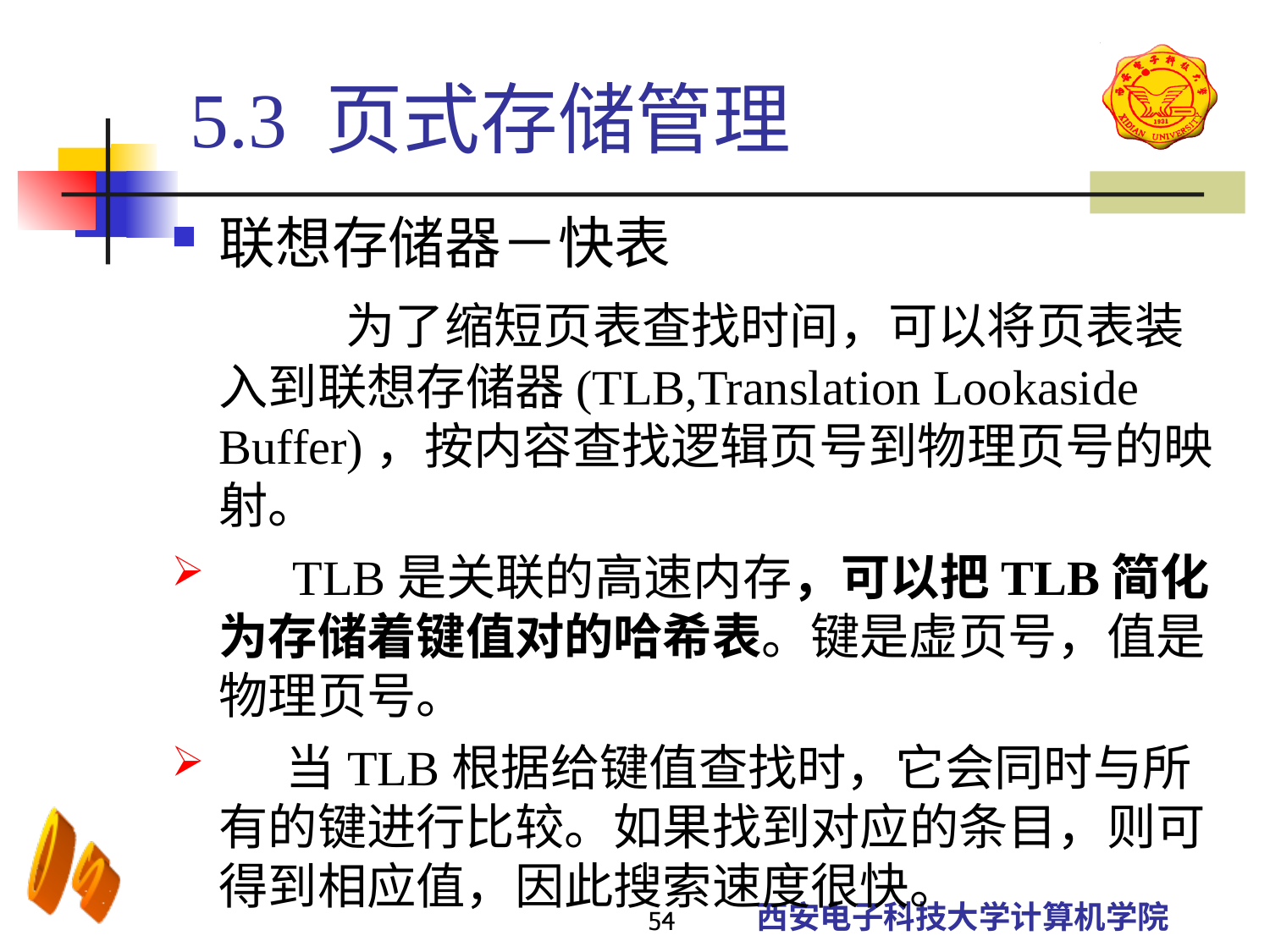

5.3 页式存储管理
联想存储器－快表
		为了缩短页表查找时间，可以将页表装入到联想存储器(TLB,Translation Lookaside Buffer)，按内容查找逻辑页号到物理页号的映射。
      TLB是关联的高速内存，可以把TLB简化为存储着键值对的哈希表。键是虚页号，值是物理页号。
     当TLB根据给键值查找时，它会同时与所有的键进行比较。如果找到对应的条目，则可得到相应值，因此搜索速度很快。

54